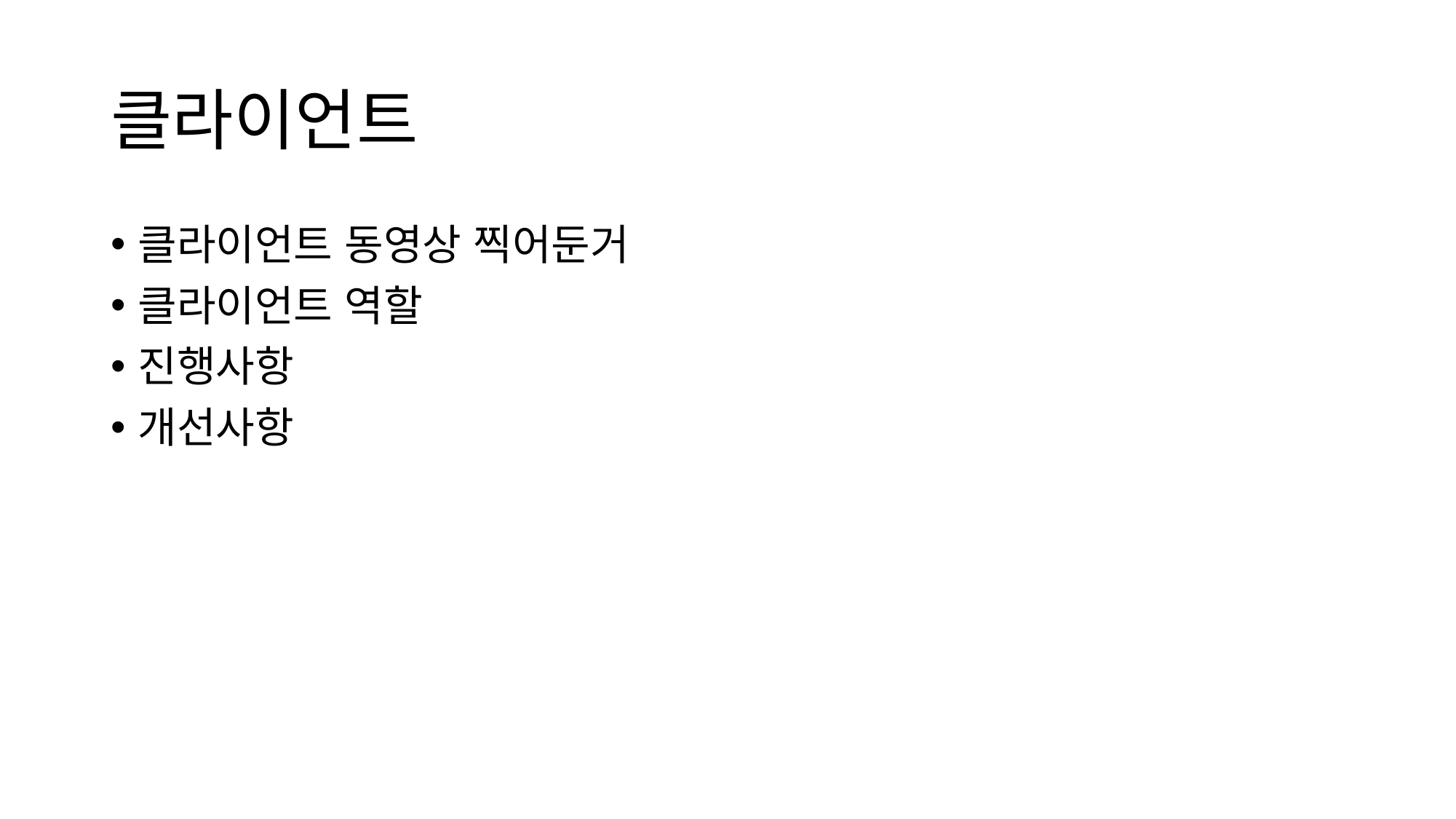

# 클라이언트
클라이언트 동영상 찍어둔거
클라이언트 역할
진행사항
개선사항